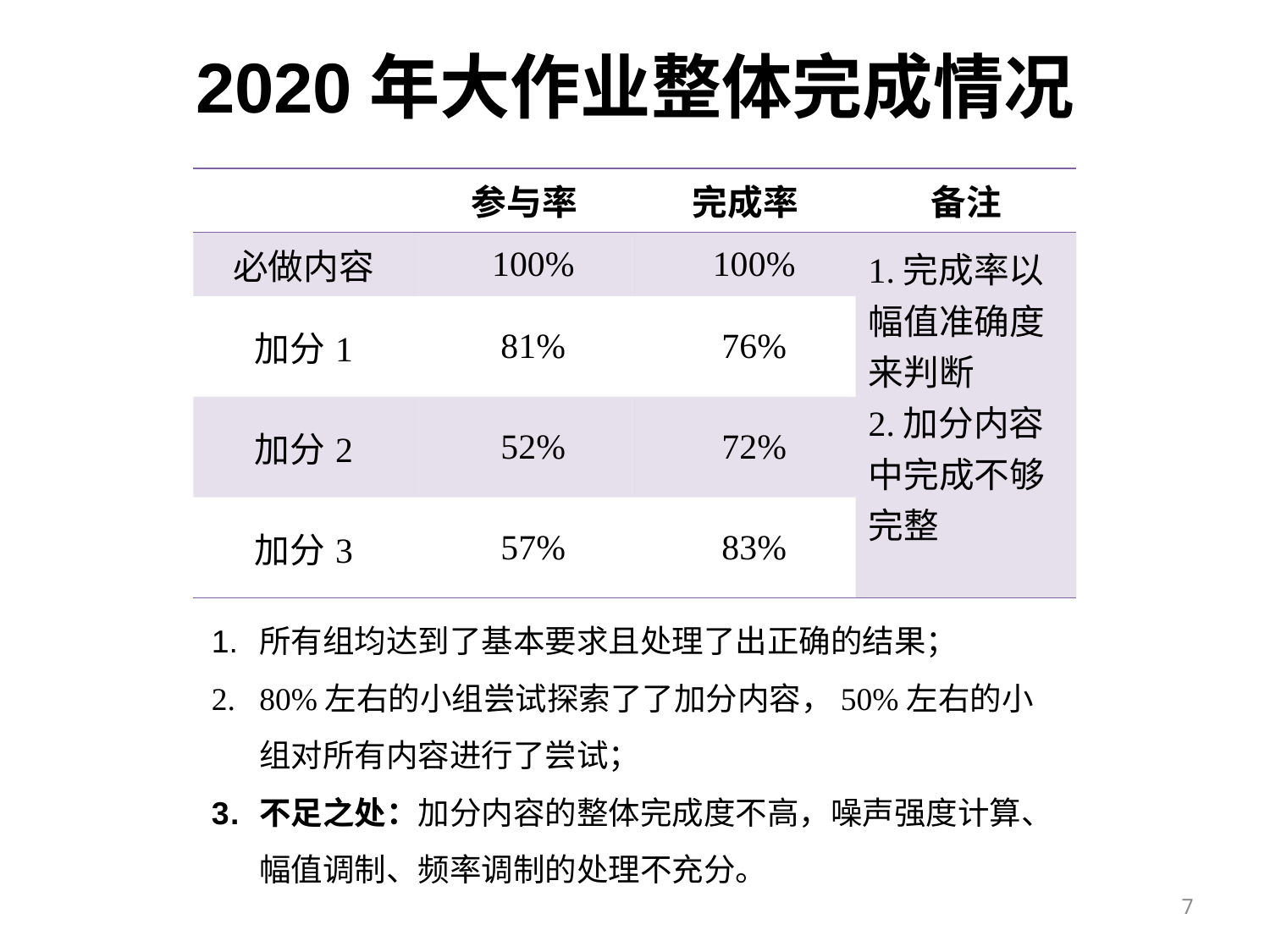

2020年大作业整体完成情况
|  | 参与率 | 完成率 | 备注 |
| --- | --- | --- | --- |
| 必做内容 | 100% | 100% | 1.完成率以幅值准确度来判断 2.加分内容中完成不够完整 |
| 加分1 | 81% | 76% |  |
| 加分2 | 52% | 72% |  |
| 加分3 | 57% | 83% |  |
所有组均达到了基本要求且处理了出正确的结果；
80%左右的小组尝试探索了了加分内容，50%左右的小组对所有内容进行了尝试；
不足之处：加分内容的整体完成度不高，噪声强度计算、幅值调制、频率调制的处理不充分。
7